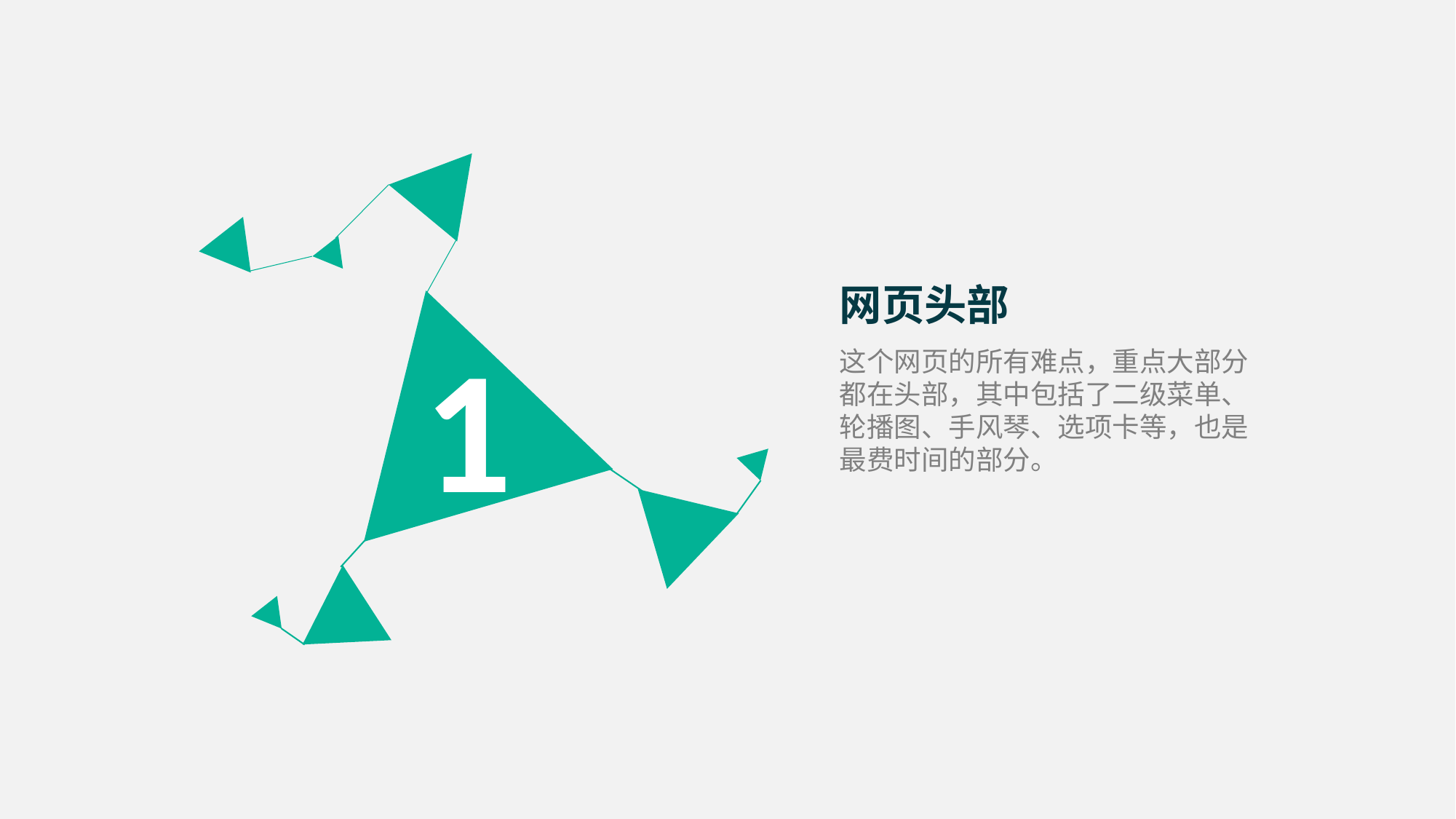

1
网页头部
这个网页的所有难点，重点大部分都在头部，其中包括了二级菜单、轮播图、手风琴、选项卡等，也是最费时间的部分。